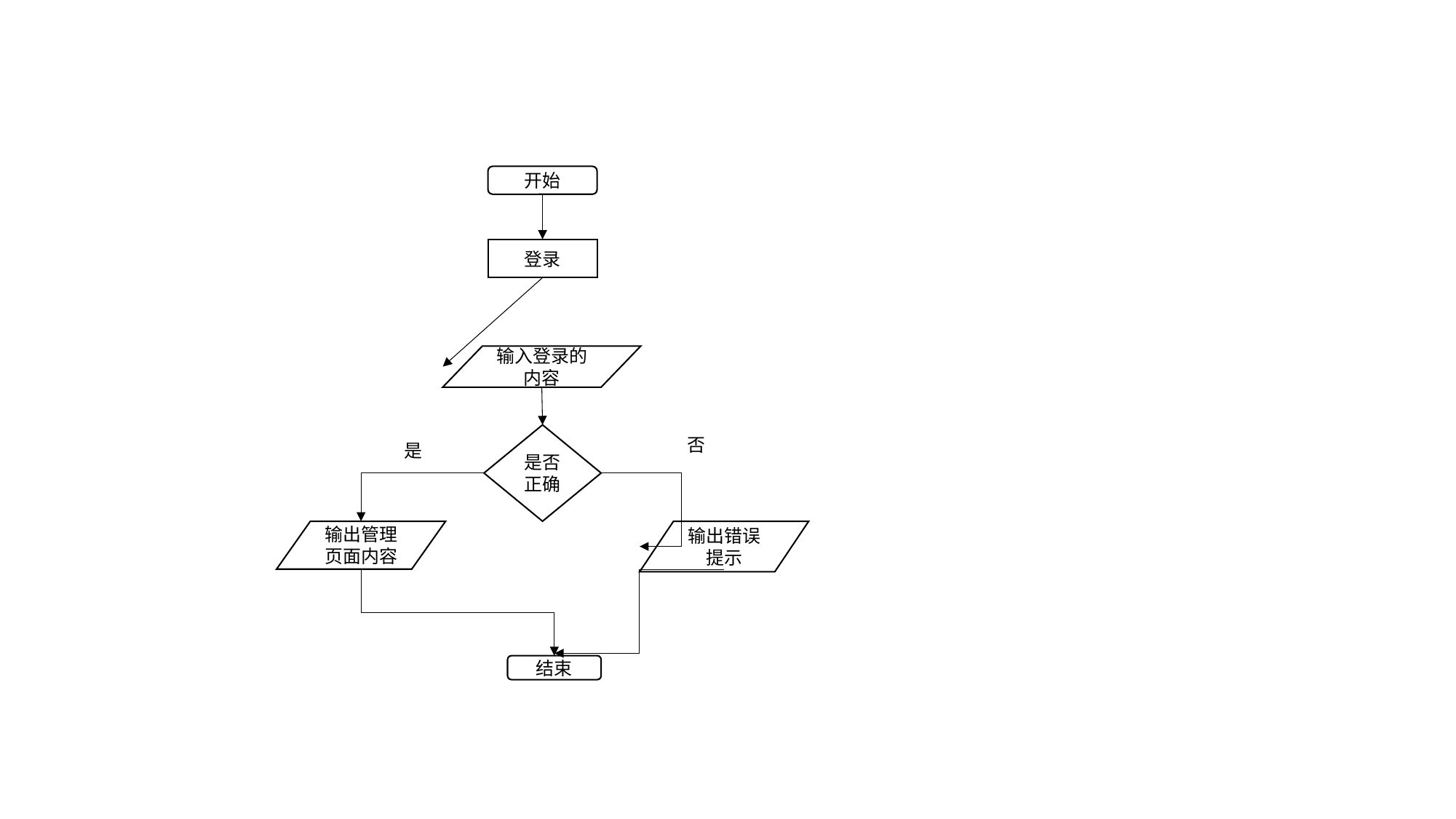

开始
登录
输入登录的内容
是否正确
否
是
输出管理页面内容
输出错误提示
结束